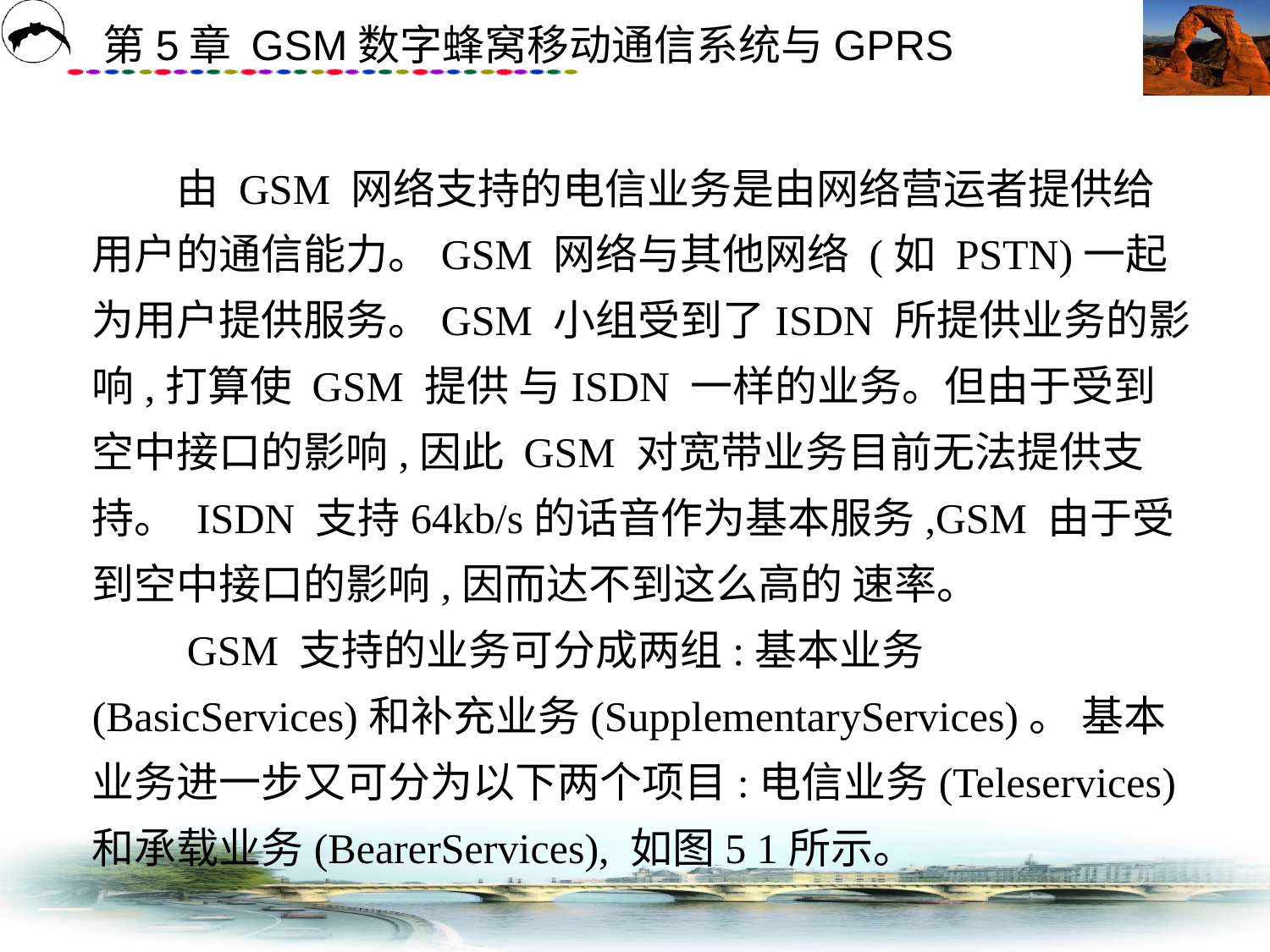

# 由 GSM 网络支持的电信业务是由网络营运者提供给用户的通信能力。GSM 网络与其他网络 (如 PSTN)一起为用户提供服务。GSM 小组受到了ISDN 所提供业务的影响,打算使 GSM 提供 与ISDN 一样的业务。但由于受到空中接口的影响,因此 GSM 对宽带业务目前无法提供支持。 ISDN 支持64kb/s的话音作为基本服务,GSM 由于受到空中接口的影响,因而达不到这么高的 速率。 　　GSM 支持的业务可分成两组:基本业务(BasicServices)和补充业务(SupplementaryServices)。 基本业务进一步又可分为以下两个项目:电信业务(Teleservices)和承载业务(BearerServices), 如图5 1所示。